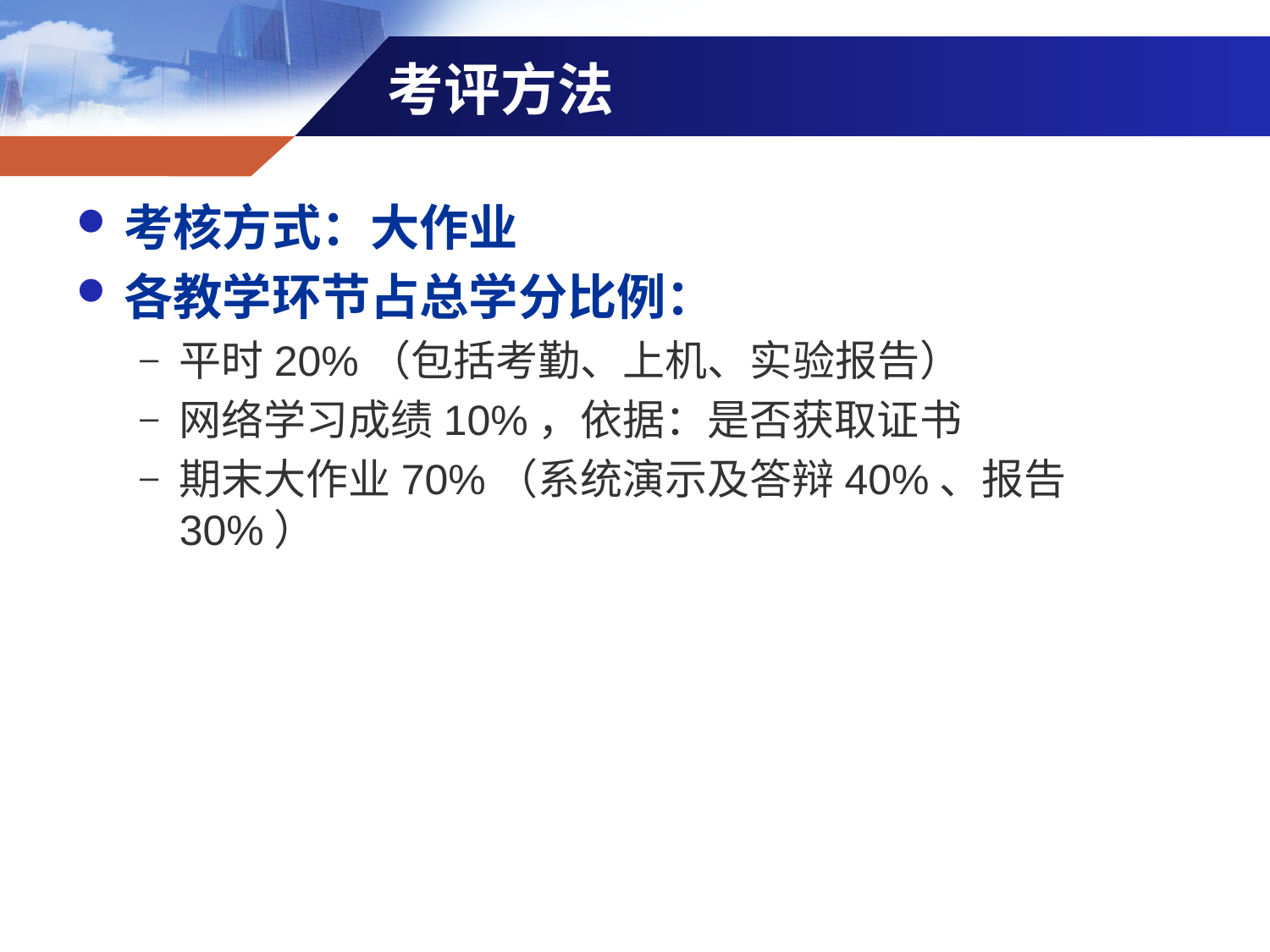

# 考评方法
考核方式：大作业
各教学环节占总学分比例：
平时20%（包括考勤、上机、实验报告）
网络学习成绩10%，依据：是否获取证书
期末大作业70%（系统演示及答辩40%、报告30%）